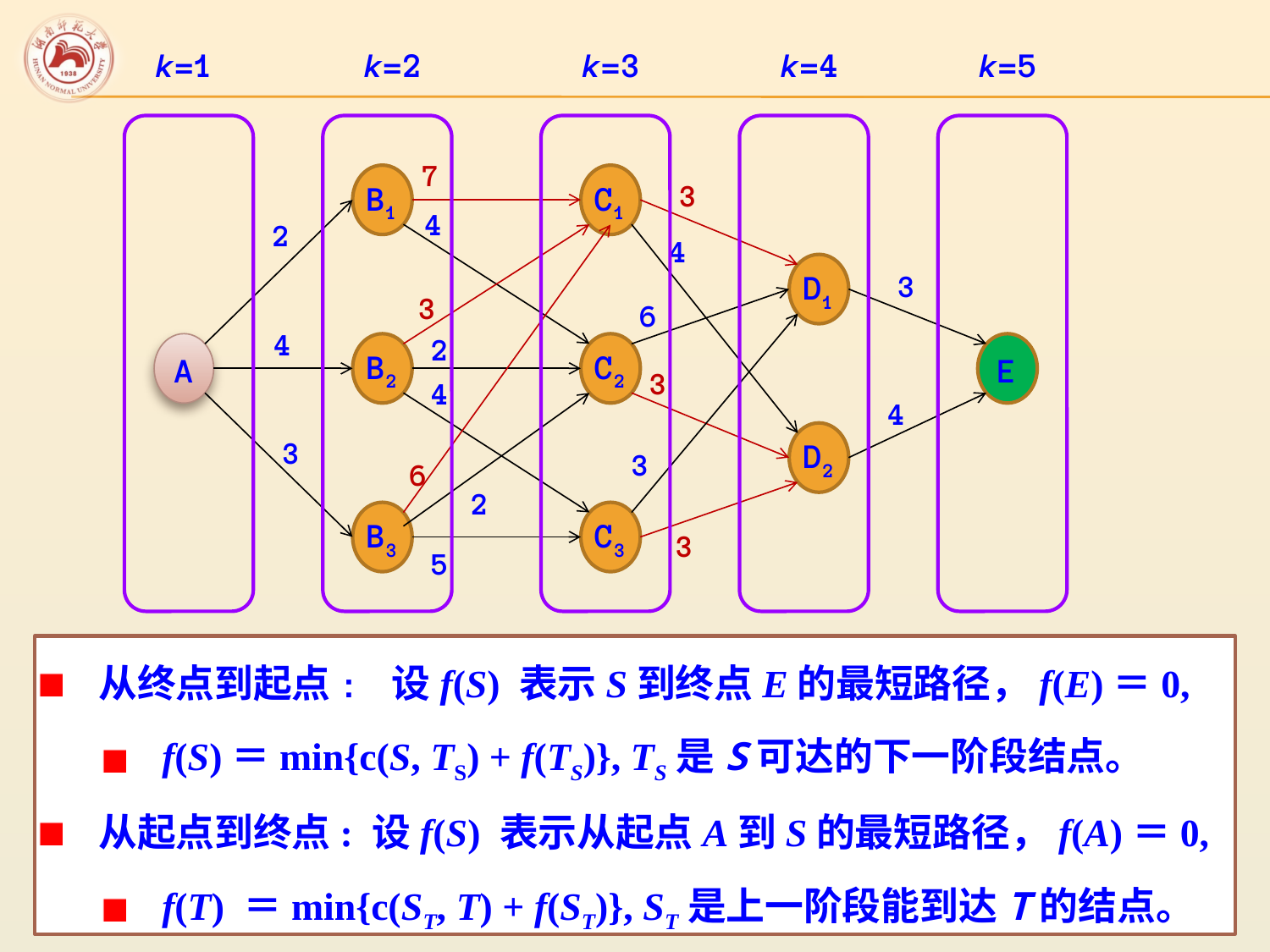

k=1

k=2

k=3

k=4

k=5

7
B1
C1
3
4
2
4
D1
3
3
6
4
2
A
B2
C2
E
3
4
4
D2
3
3
6
2
B3
C3
3
5
从终点到起点: 设f(S) 表示S到终点E的最短路径，f(E)＝0,
f(S)＝min{c(S, TS) + f(TS)}, TS是S可达的下一阶段结点。
从起点到终点: 设f(S) 表示从起点A到S的最短路径，f(A)＝0,
f(T) ＝min{c(ST, T) + f(ST)}, ST是上一阶段能到达T的结点。